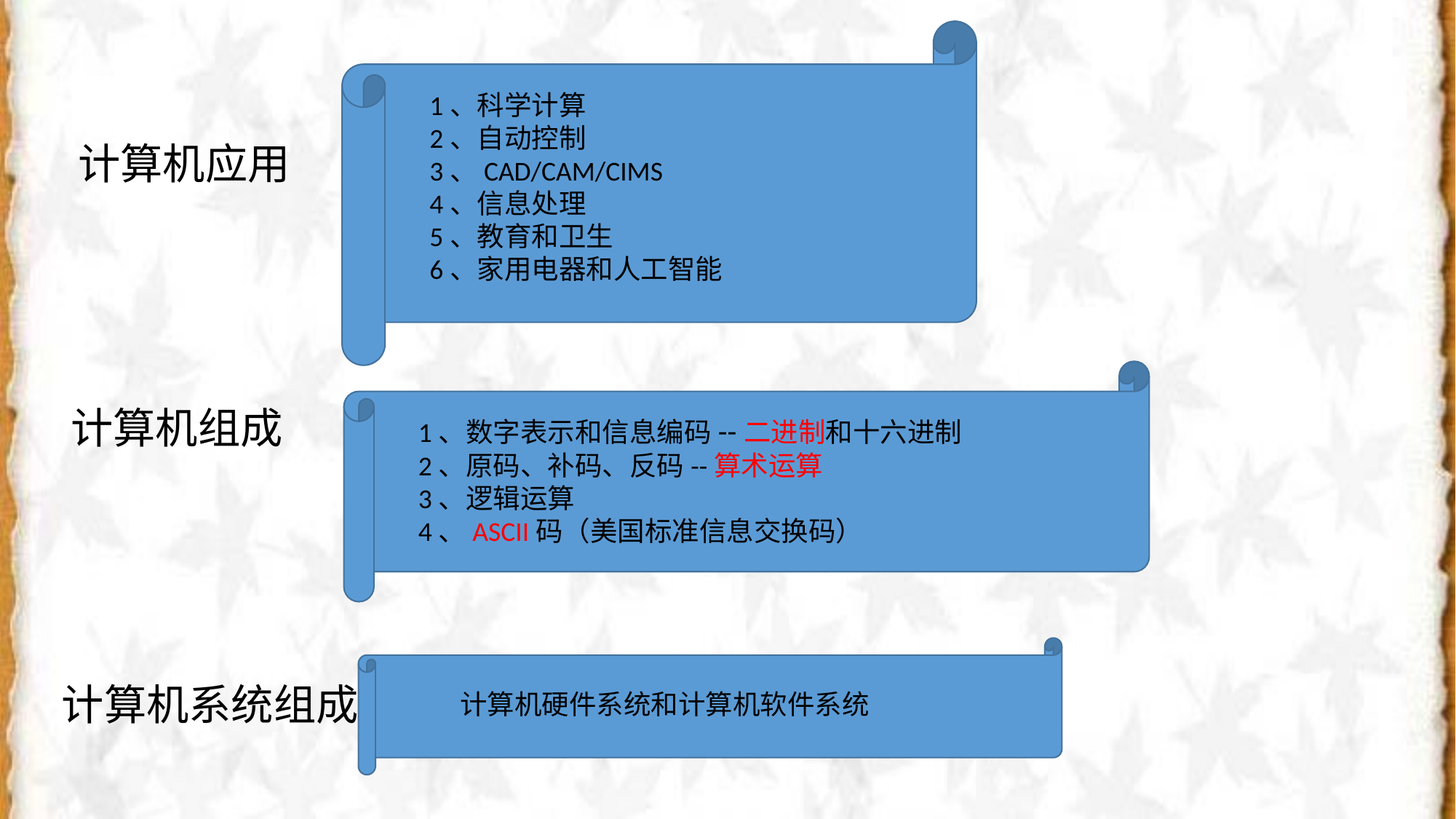

1、科学计算
2、自动控制
3、CAD/CAM/CIMS
4、信息处理
5、教育和卫生
6、家用电器和人工智能

计算机应用

计算机组成
1、数字表示和信息编码--二进制和十六进制
2、原码、补码、反码--算术运算
3、逻辑运算
4、ASCII码（美国标准信息交换码）

计算机系统组成
计算机硬件系统和计算机软件系统